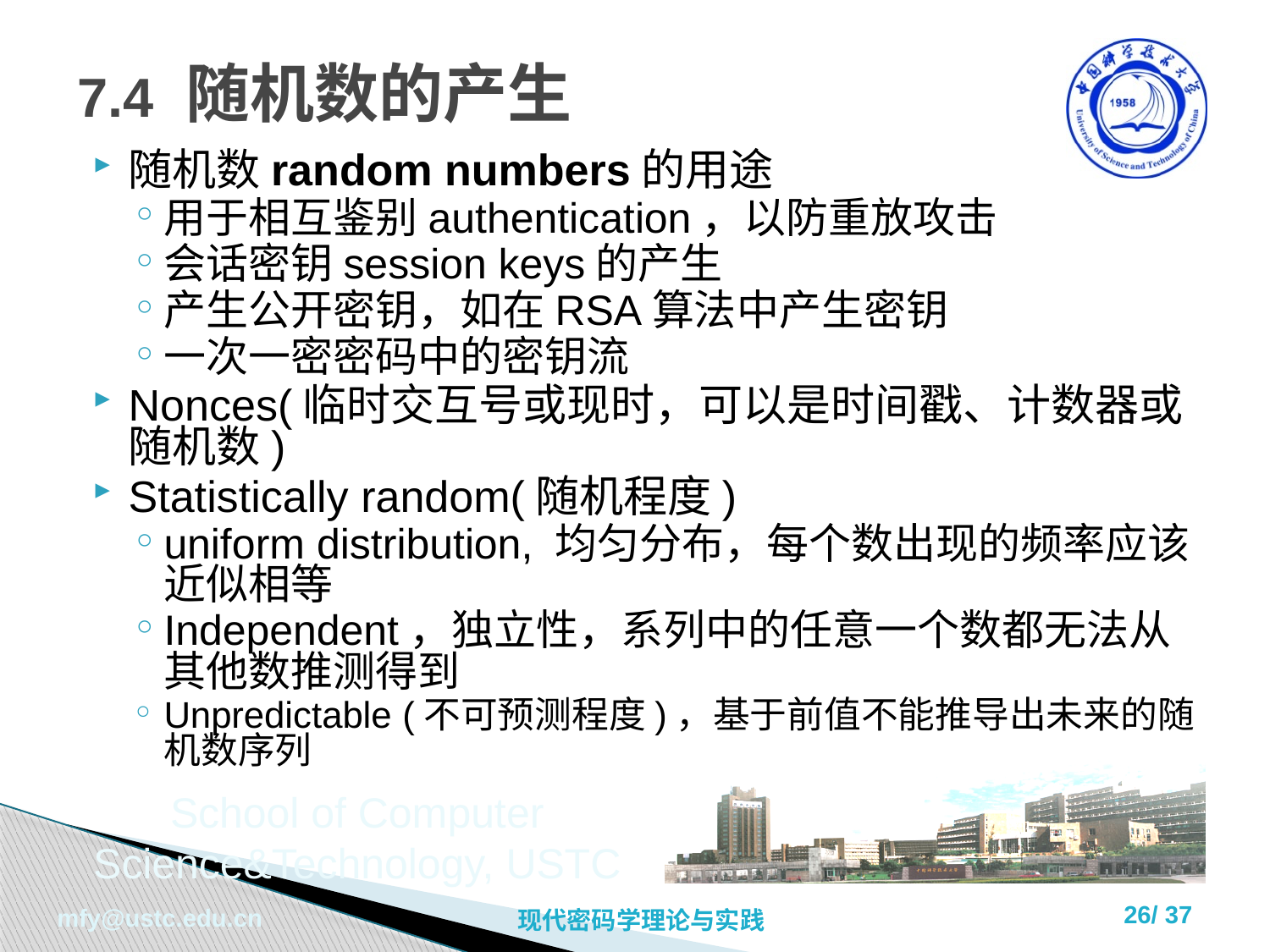

# 7.4 随机数的产生
随机数random numbers的用途
用于相互鉴别authentication，以防重放攻击
会话密钥session keys的产生
产生公开密钥，如在RSA算法中产生密钥
一次一密密码中的密钥流
Nonces(临时交互号或现时，可以是时间戳、计数器或随机数)
Statistically random(随机程度)
uniform distribution, 均匀分布，每个数出现的频率应该近似相等
Independent，独立性，系列中的任意一个数都无法从其他数推测得到
Unpredictable (不可预测程度)，基于前值不能推导出未来的随机数序列